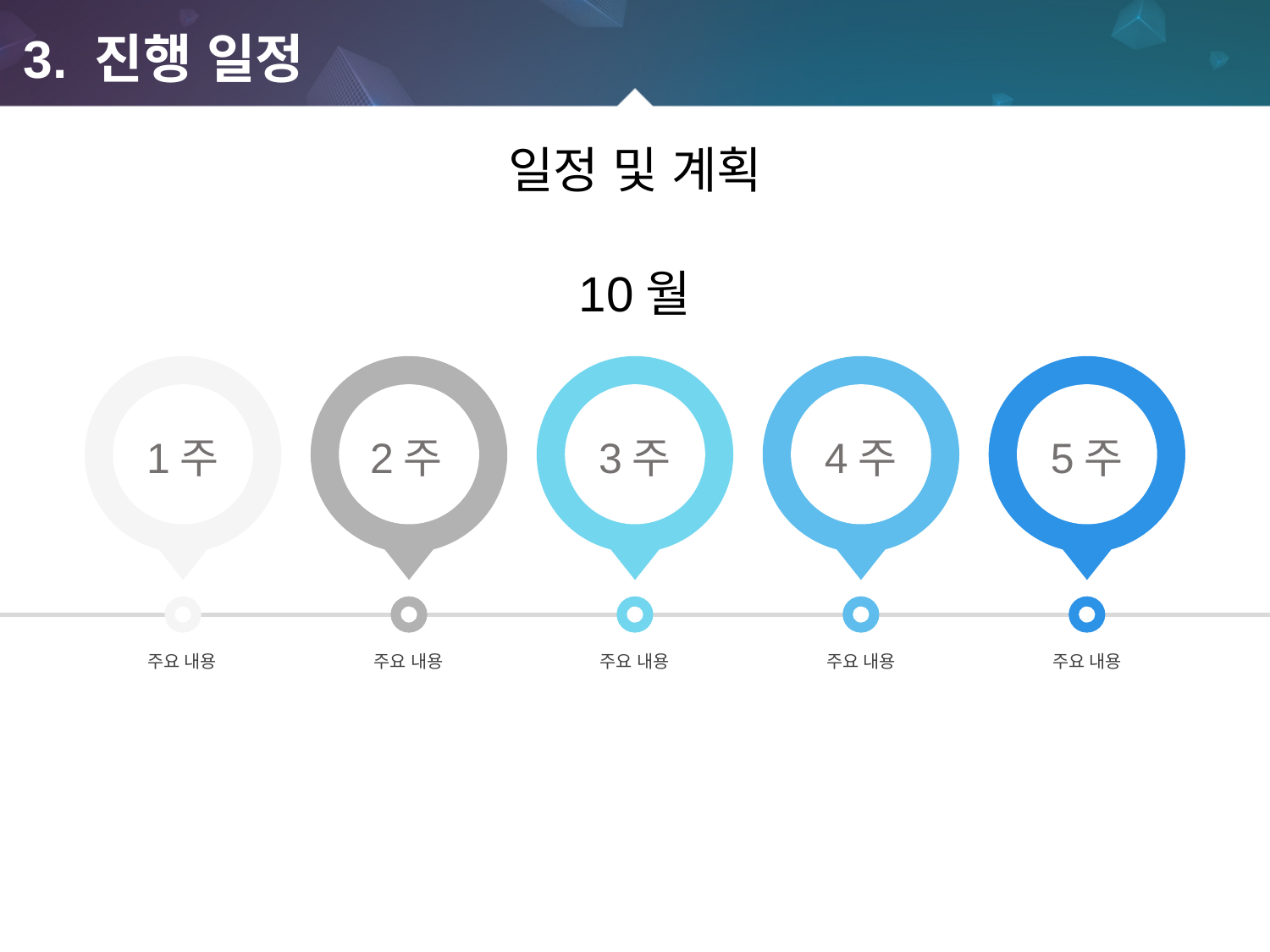

3. 진행 일정
일정 및 계획
10월

1주
2주
3주
4주
5주

주요 내용
주요 내용
주요 내용
주요 내용
주요 내용